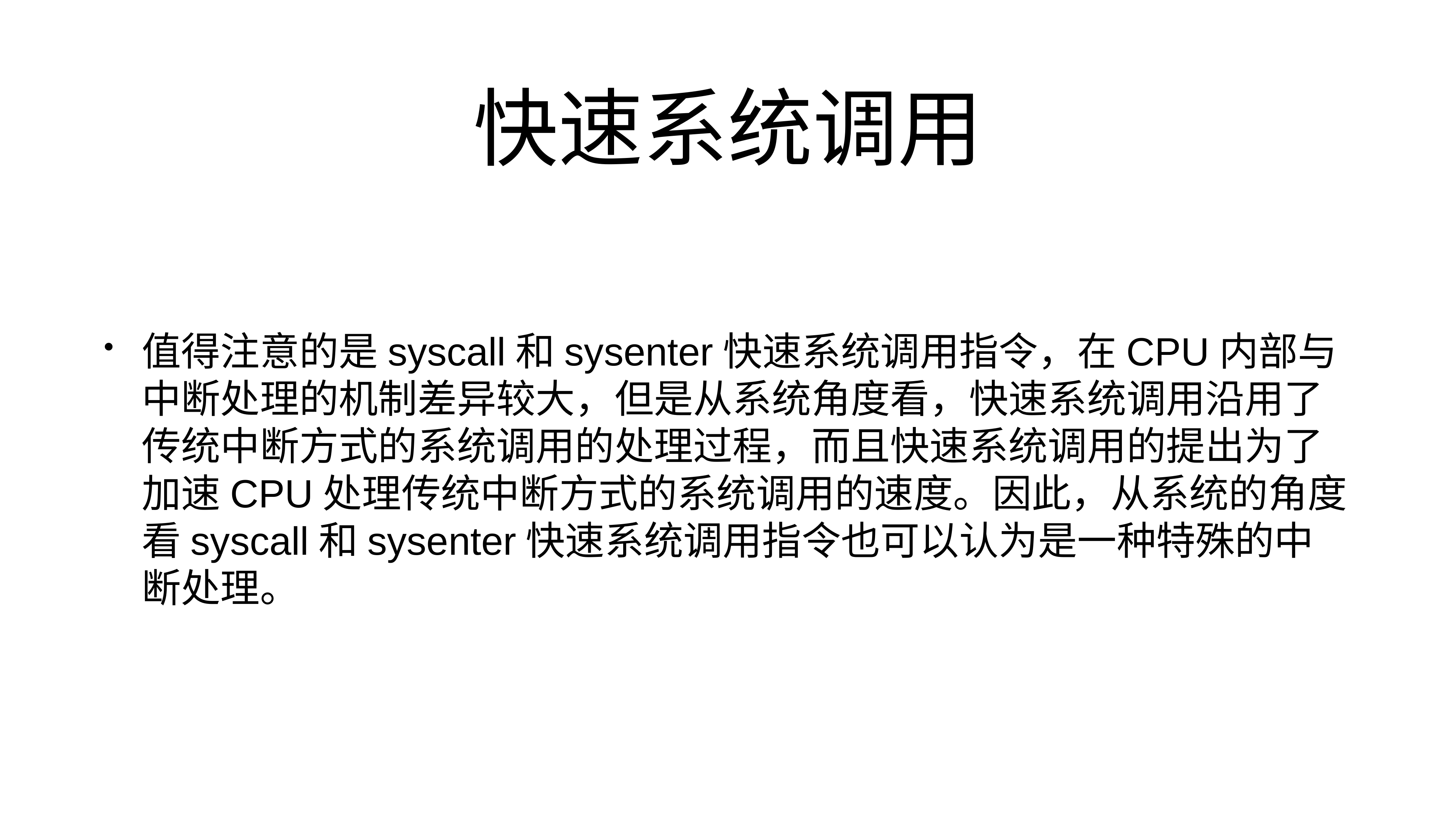

# 快速系统调用
值得注意的是syscall和sysenter快速系统调用指令，在CPU内部与中断处理的机制差异较大，但是从系统角度看，快速系统调用沿用了传统中断方式的系统调用的处理过程，而且快速系统调用的提出为了加速CPU处理传统中断方式的系统调用的速度。因此，从系统的角度看syscall和sysenter快速系统调用指令也可以认为是一种特殊的中断处理。